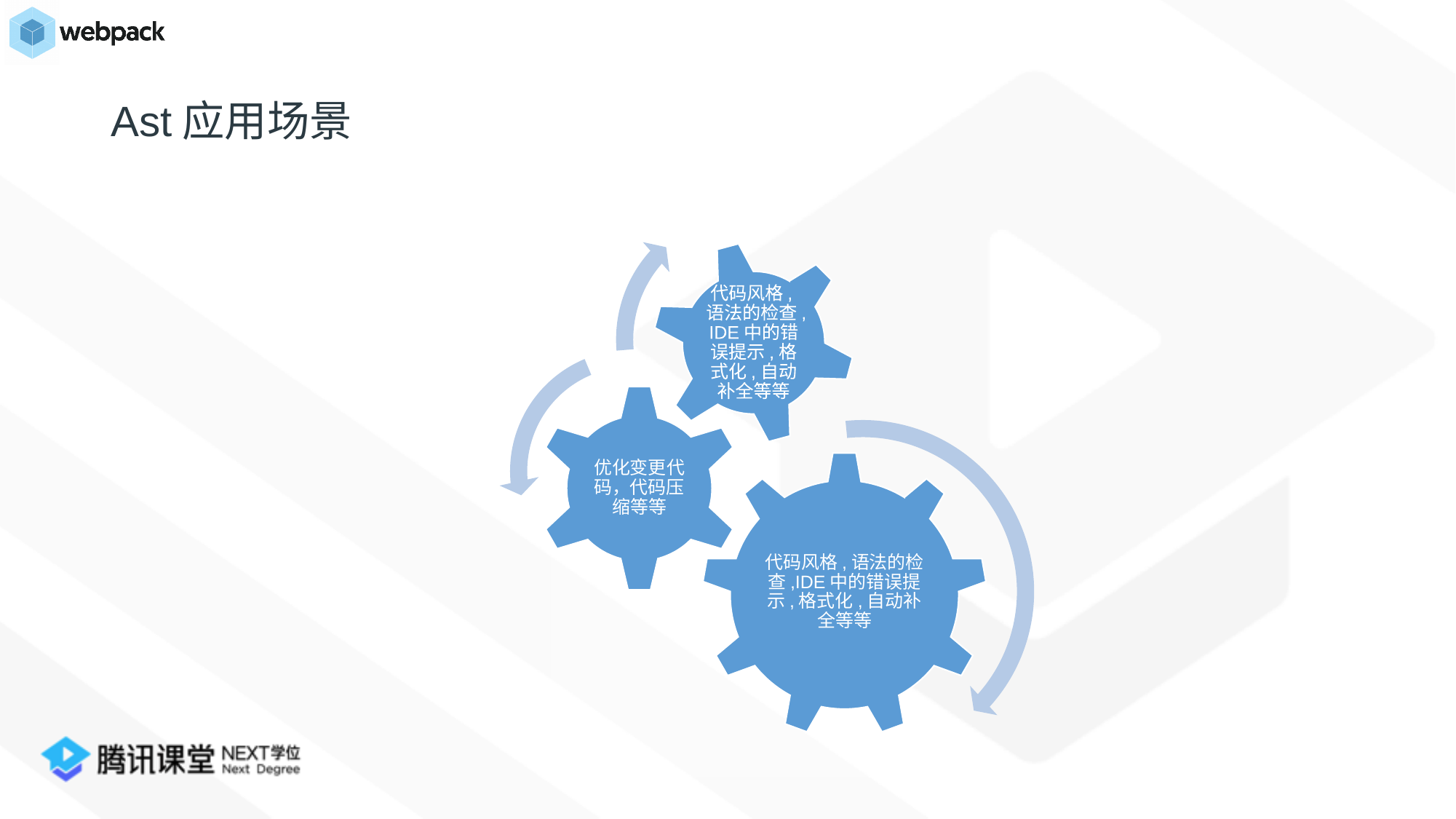

# Ast应用场景
代码风格,语法的检查,IDE中的错误提示,格式化,自动补全等等
优化变更代码，代码压缩等等
代码风格,语法的检查,IDE中的错误提示,格式化,自动补全等等